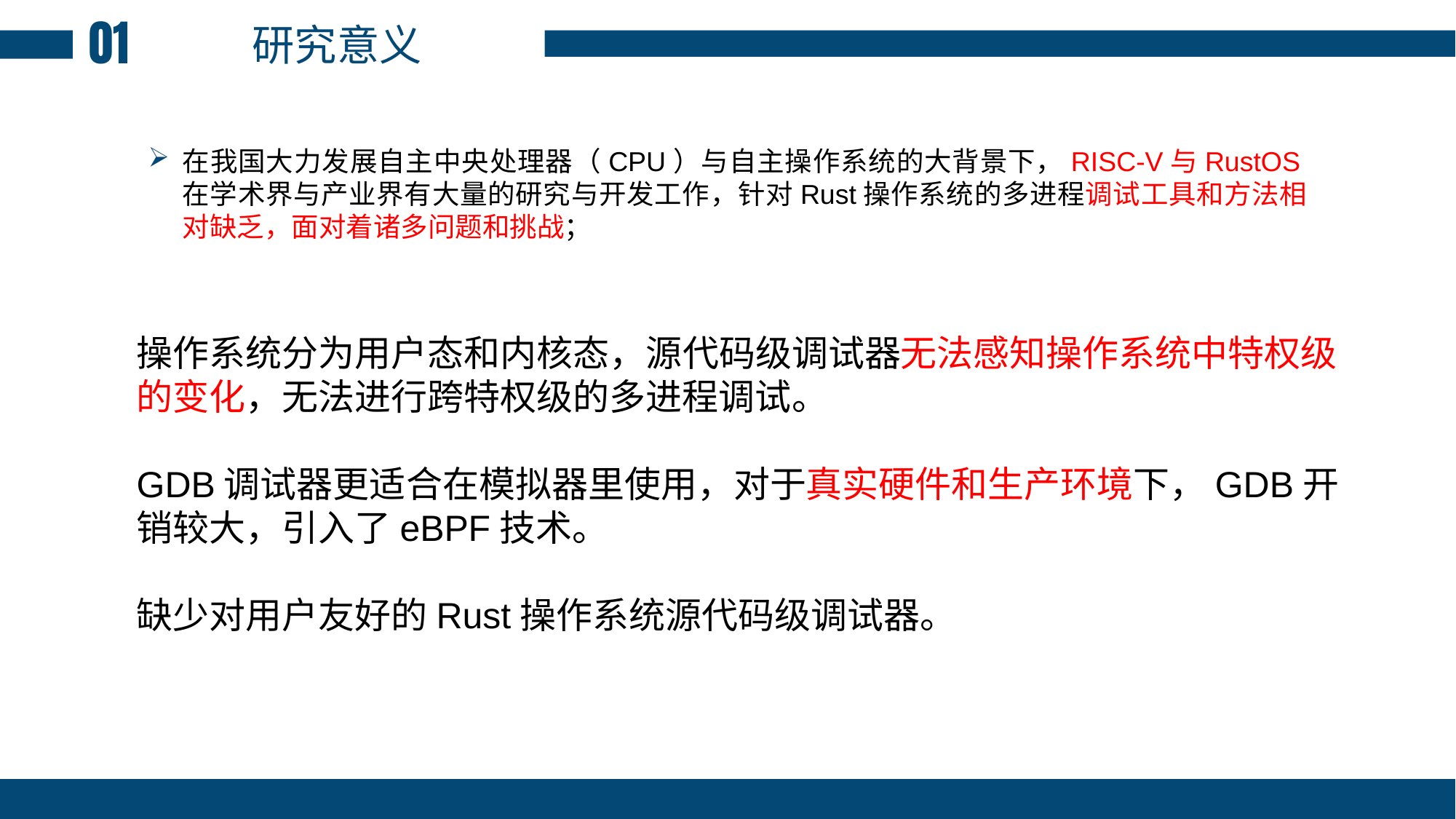

01
研究意义

在我国大力发展自主中央处理器（CPU）与自主操作系统的大背景下，RISC-V与RustOS在学术界与产业界有大量的研究与开发工作，针对Rust操作系统的多进程调试工具和方法相对缺乏，面对着诸多问题和挑战；
操作系统分为用户态和内核态，源代码级调试器无法感知操作系统中特权级的变化，无法进行跨特权级的多进程调试。

GDB调试器更适合在模拟器里使用，对于真实硬件和生产环境下，GDB开销较大，引入了eBPF技术。

缺少对用户友好的Rust操作系统源代码级调试器。

4
LOGO